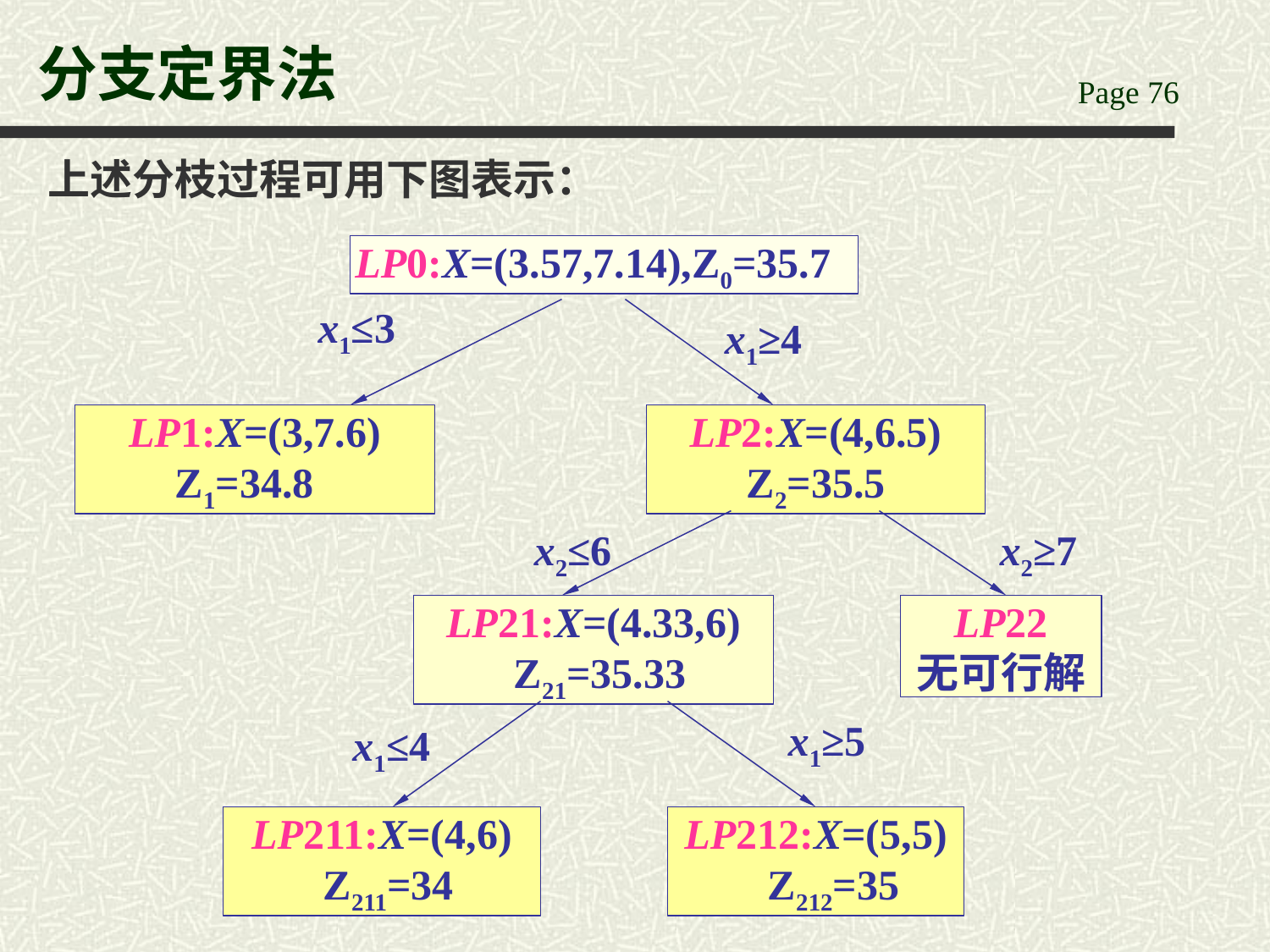

# 分支定界法
上述分枝过程可用下图表示：
LP0:X=(3.57,7.14),Z0=35.7
x1≤3

x1≥4
LP1:X=(3,7.6)
         Z1=34.8
LP2:X=(4,6.5)
         Z2=35.5
x2≤6

x2≥7
LP21:X=(4.33,6)
         Z21=35.33
LP22
无可行解

x1≥5
x1≤4
LP211:X=(4,6)
         Z211=34
LP212:X=(5,5)
         Z212=35